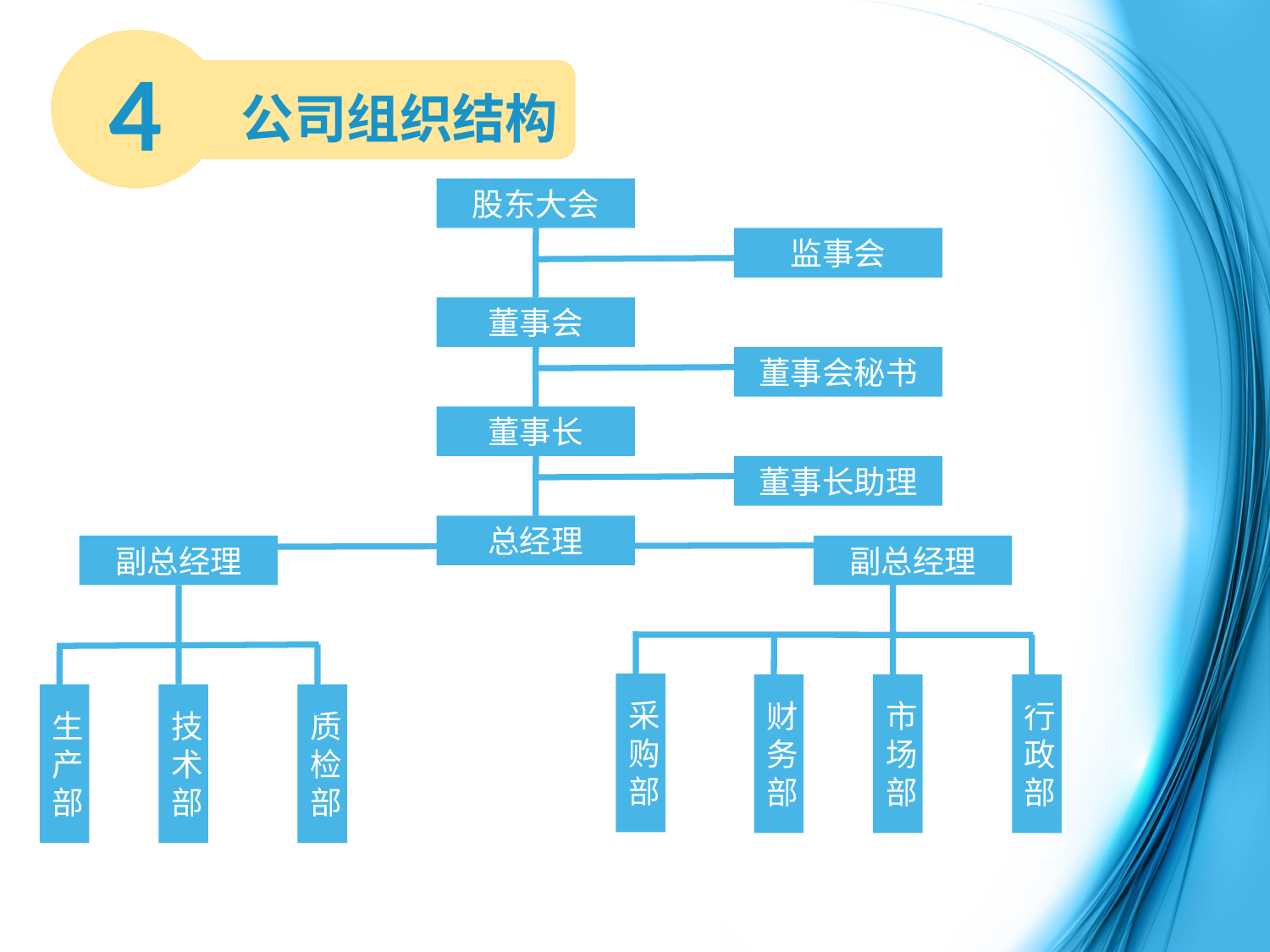

4

公司组织结构
股东大会
监事会
董事会
董事会秘书
董事长
董事长助理
总经理
副总经理
副总经理
采购部
财务部
市场部
行政部
生产部
技术部
质检部